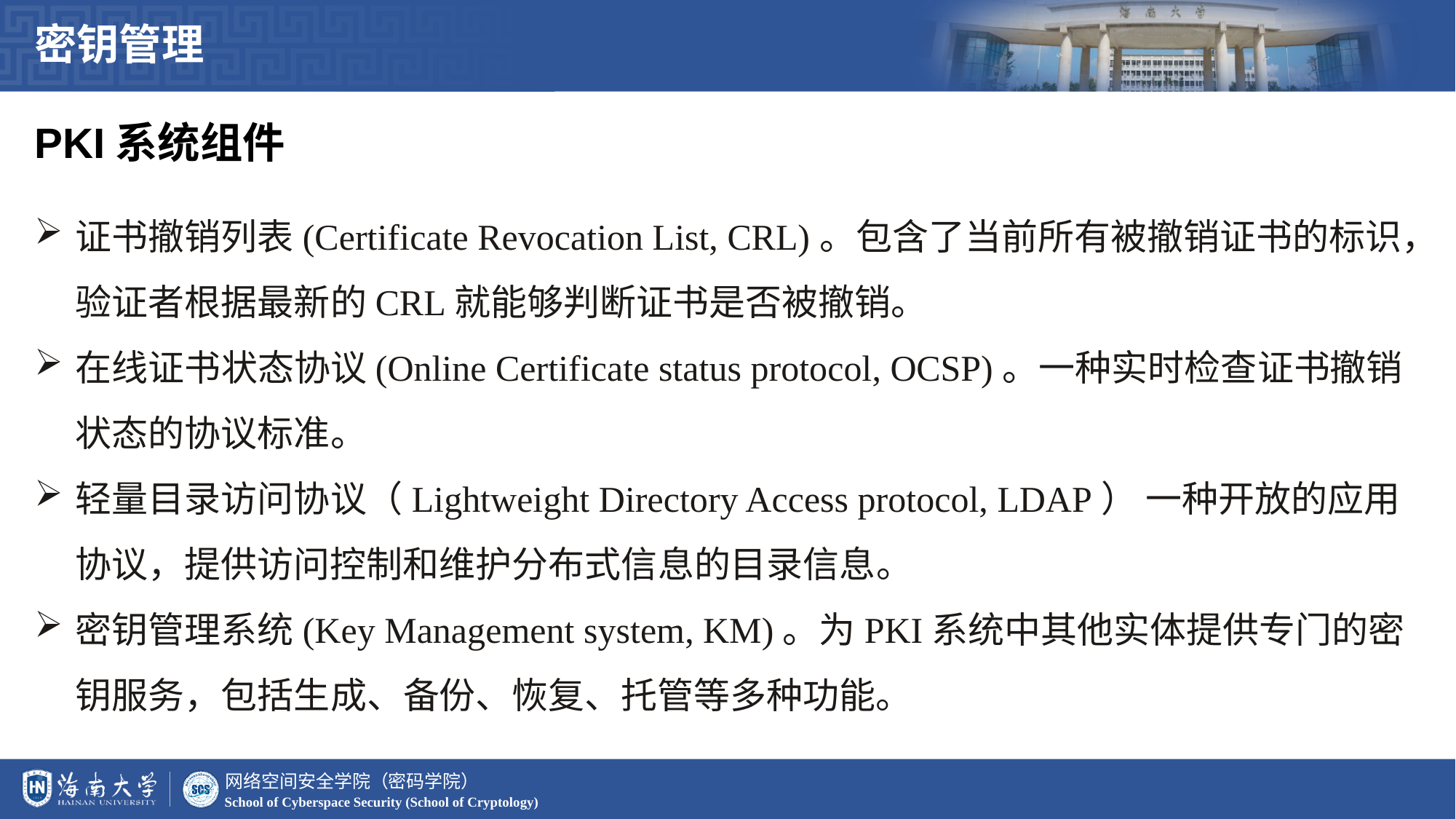

密钥管理
PKI系统组件
证书撤销列表(Certificate Revocation List, CRL)。包含了当前所有被撤销证书的标识，验证者根据最新的CRL就能够判断证书是否被撤销。
在线证书状态协议(Online Certificate status protocol, OCSP)。一种实时检查证书撤销状态的协议标准。
轻量目录访问协议（Lightweight Directory Access protocol, LDAP） 一种开放的应用协议，提供访问控制和维护分布式信息的目录信息。
密钥管理系统(Key Management system, KM)。为PKI系统中其他实体提供专门的密钥服务，包括生成、备份、恢复、托管等多种功能。
66